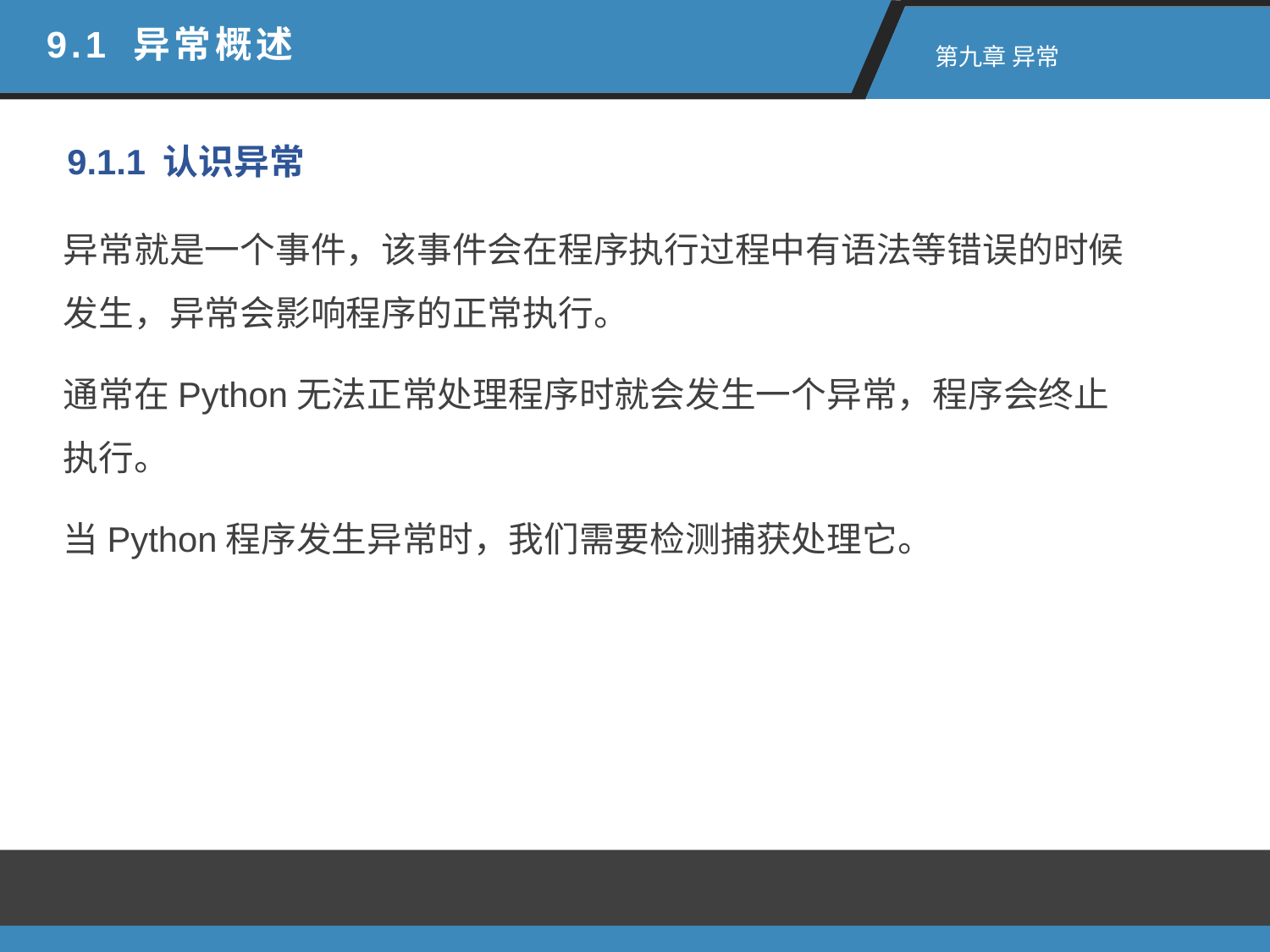

9.1 异常概述
  第九章 异常
9.1.1 认识异常
异常就是一个事件，该事件会在程序执行过程中有语法等错误的时候发生，异常会影响程序的正常执行。
通常在Python无法正常处理程序时就会发生一个异常，程序会终止执行。
当Python程序发生异常时，我们需要检测捕获处理它。